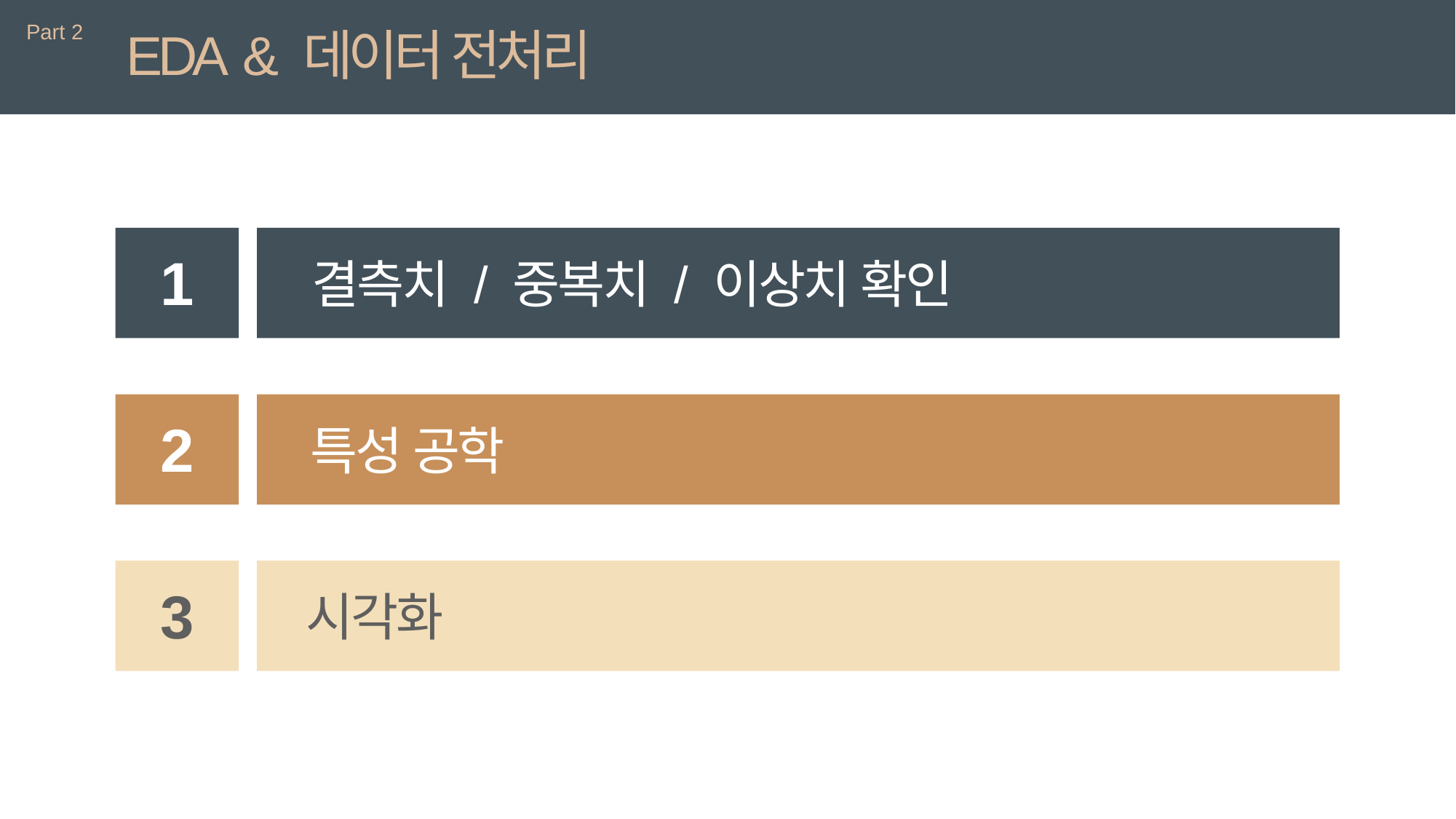

Part 2
EDA  & 데이터 전처리

1
결측치 / 중복치 / 이상치 확인

2
특성 공학

3
시각화